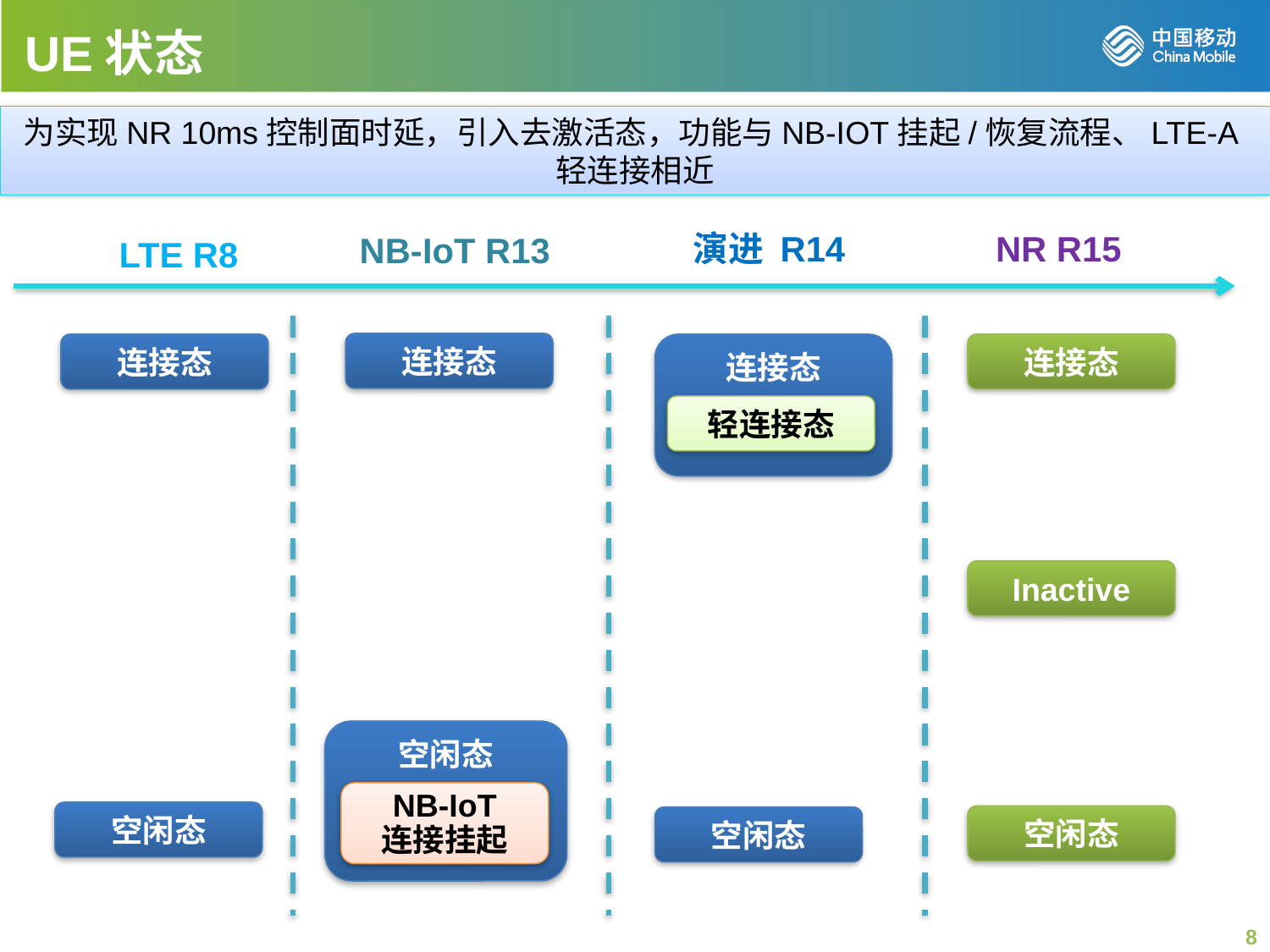

UE状态
为实现NR 10ms控制面时延，引入去激活态，功能与NB-IOT挂起/恢复流程、LTE-A轻连接相近
演进 R14
NR R15
NB-IoT R13
LTE R8
连接态
连接态
连接态

连接态
轻连接态
Inactive
空闲态

NB-IoT
连接挂起
空闲态
空闲态
空闲态